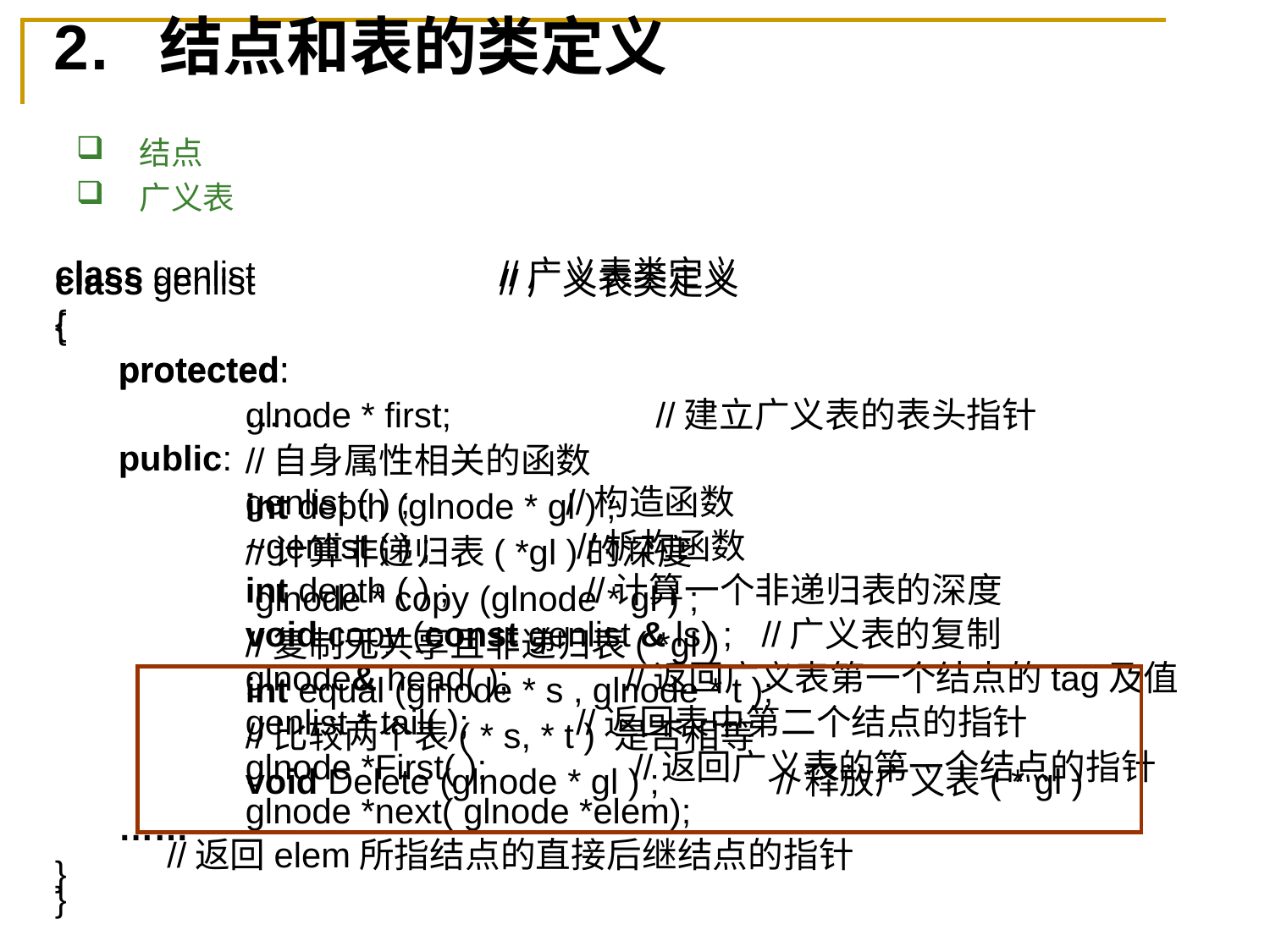

# 结点和表的类定义
结点
广义表
class genlist 		//广义表类定义
{
	protected:
		glnode * first;                     //建立广义表的表头指针
		//自身属性相关的函数
		int depth (glnode * gl ) ;
		//计算非递归表( *gl )的深度
		 glnode * copy (glnode * gl ) ;
		//复制无共享且非递归表( *gl )
		int equal (glnode * s , glnode * t );
 		//比较两个表( * s, * t ) 是否相等
		void Delete (glnode * gl ) ;            //释放广义表( * gl )
	……
}
class genlist 		//广义表类定义
{
	protected:
		……
	public:
		genlist ( ) ;                //构造函数
		~genlist ( ) ;               //析构函数
		int depth ( ) ;              //计算一个非递归表的深度
		void copy (const genlist & ls) ;   //广义表的复制
		glnode& head( );            //返回广义表第一个结点的tag及值
		genlist * tail( );           //返回表中第二个结点的指针
		glnode *First( );　　   　//返回广义表的第一个结点的指针
		glnode *next( glnode *elem);
	     //返回elem所指结点的直接后继结点的指针
}